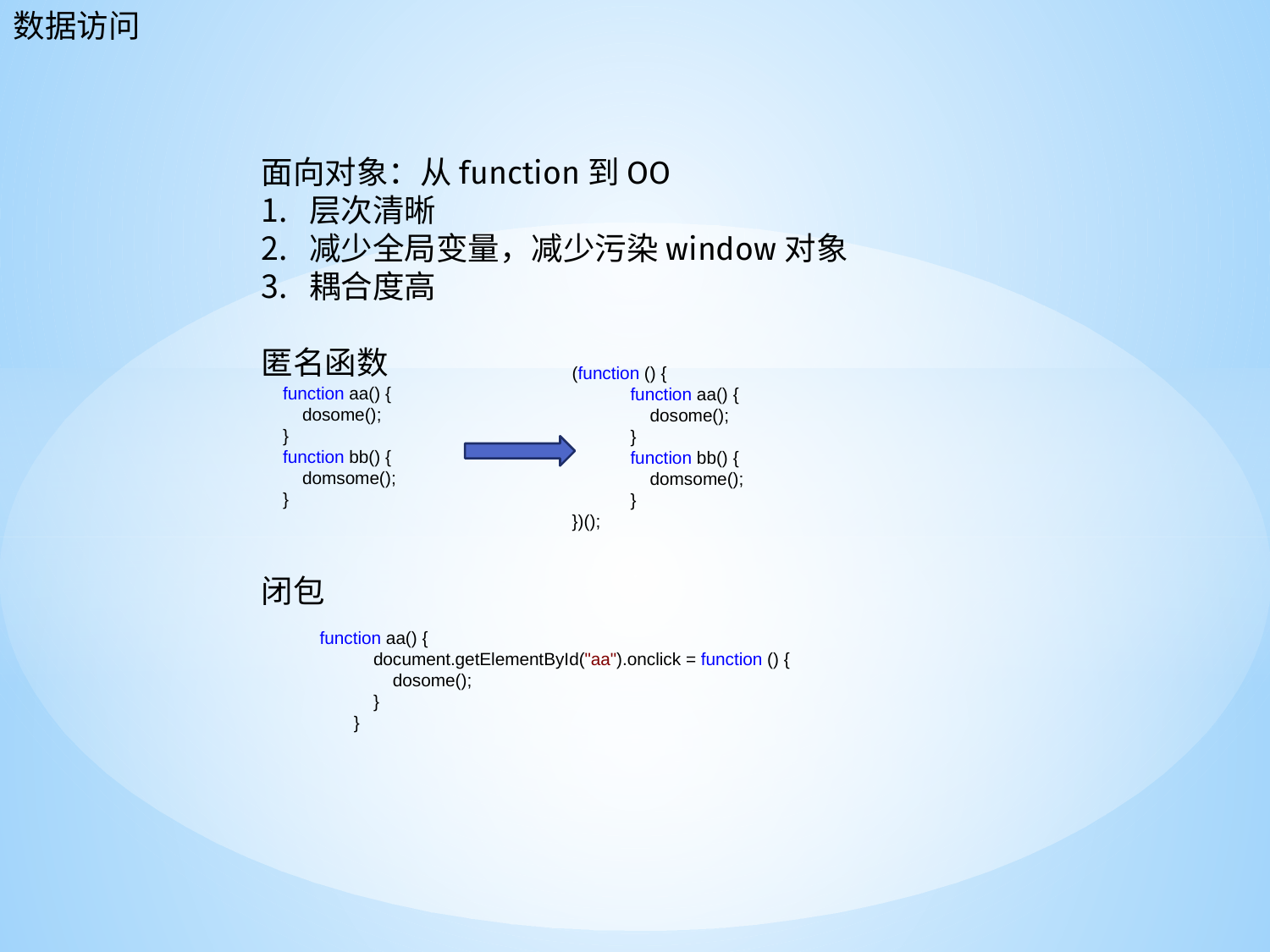

数据访问
面向对象：从function到OO
层次清晰
减少全局变量，减少污染window对象
耦合度高

匿名函数

闭包
(function () {
            function aa() {
                dosome();
            }
            function bb() {
                domsome();
            }
})();
        function aa() {
            dosome();
        }
        function bb() {
            domsome();
        }

 function aa() {
            document.getElementById("aa").onclick = function () {
                dosome();
            }
        }